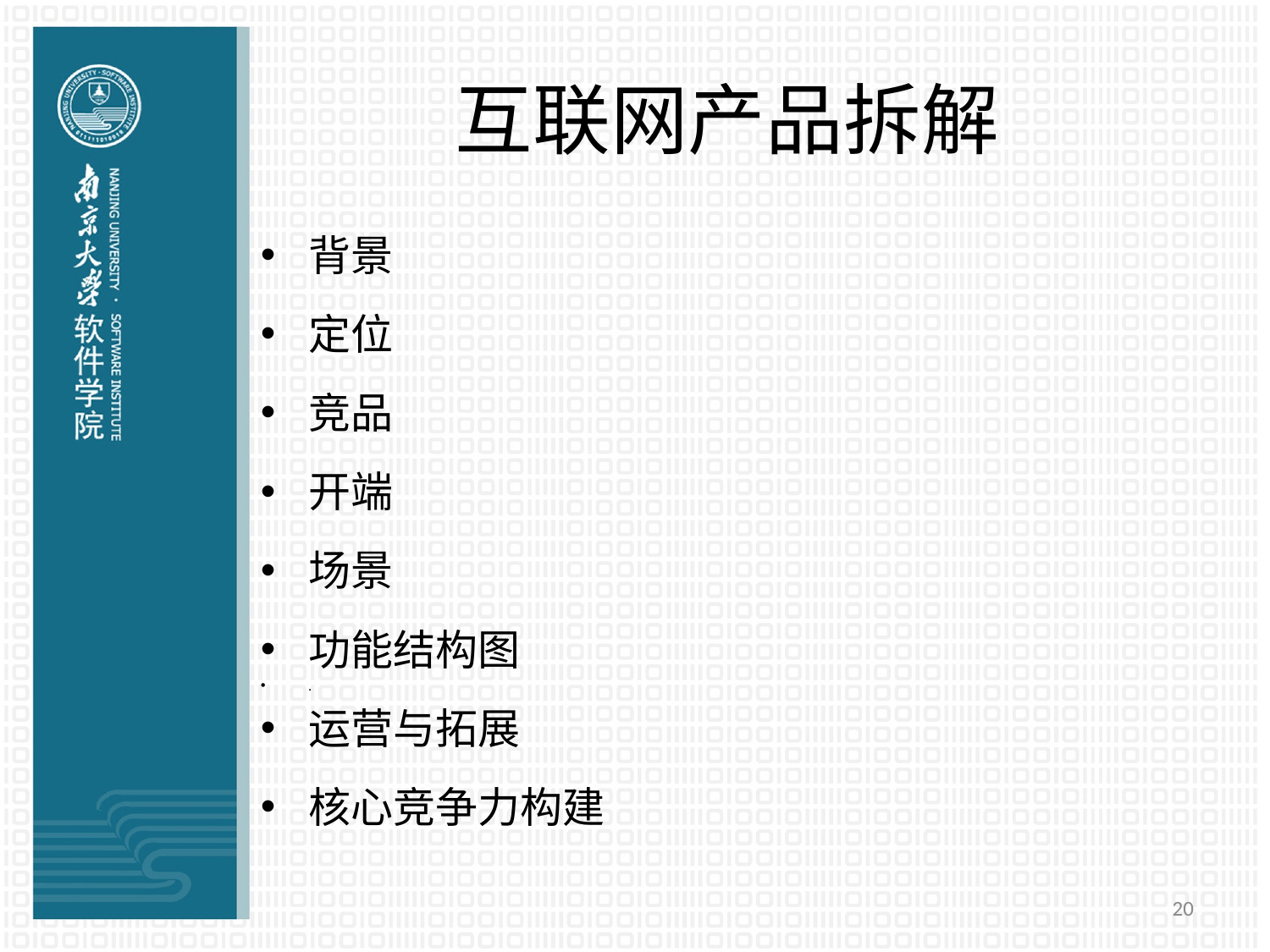

# 互联网产品拆解
背景

定位

竞品

开端

场景

功能结构图
.
运营与拓展

核心竞争力构建
20